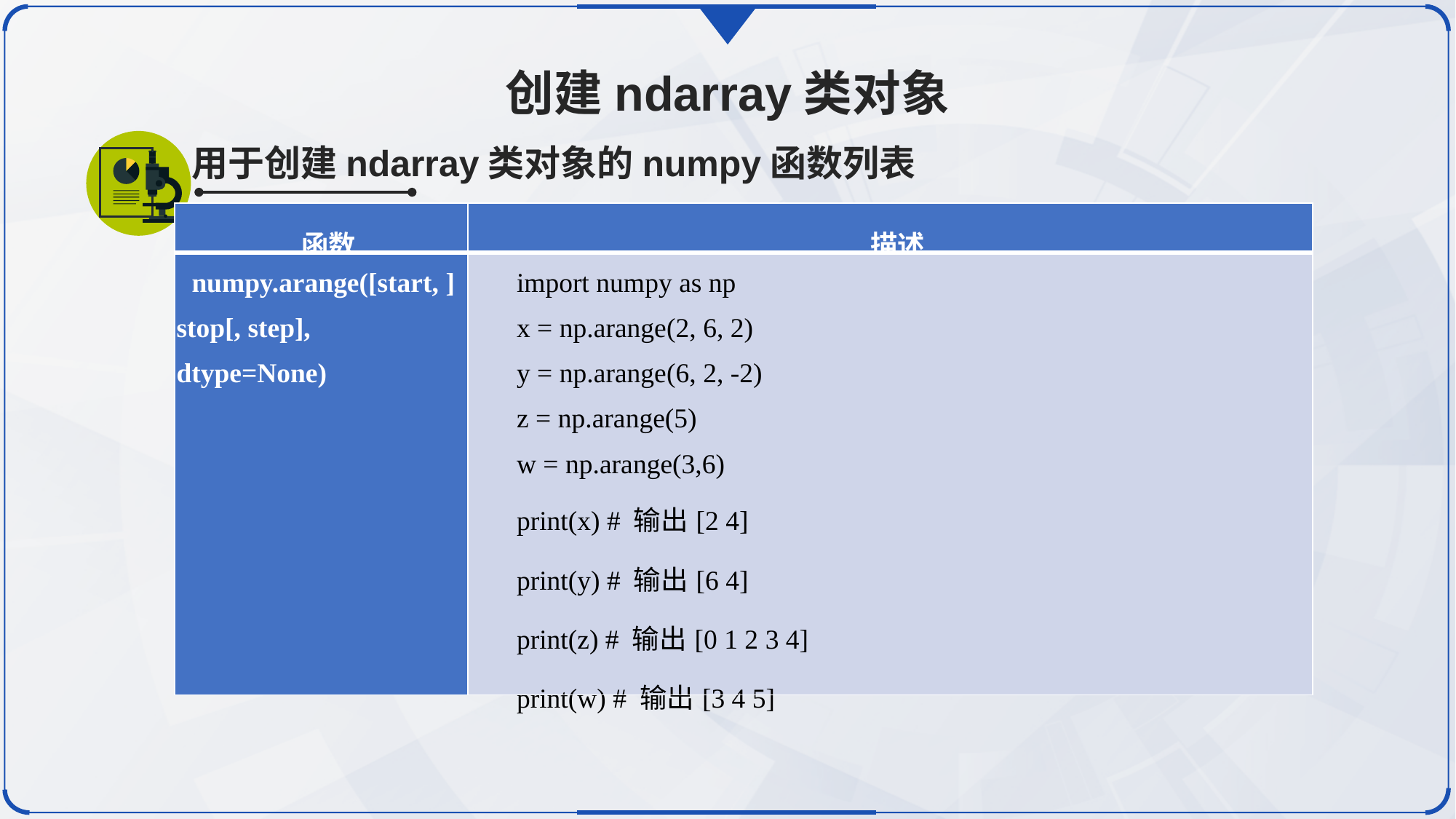

创建ndarray类对象

用于创建ndarray类对象的numpy函数列表
| 函数 | 描述 |
| --- | --- |
| numpy.arange([start, ] stop[, step], dtype=None) | import numpy as np x = np.arange(2, 6, 2) y = np.arange(6, 2, -2) z = np.arange(5) w = np.arange(3,6) print(x) # 输出[2 4] print(y) # 输出[6 4] print(z) # 输出[0 1 2 3 4] print(w) # 输出[3 4 5] |